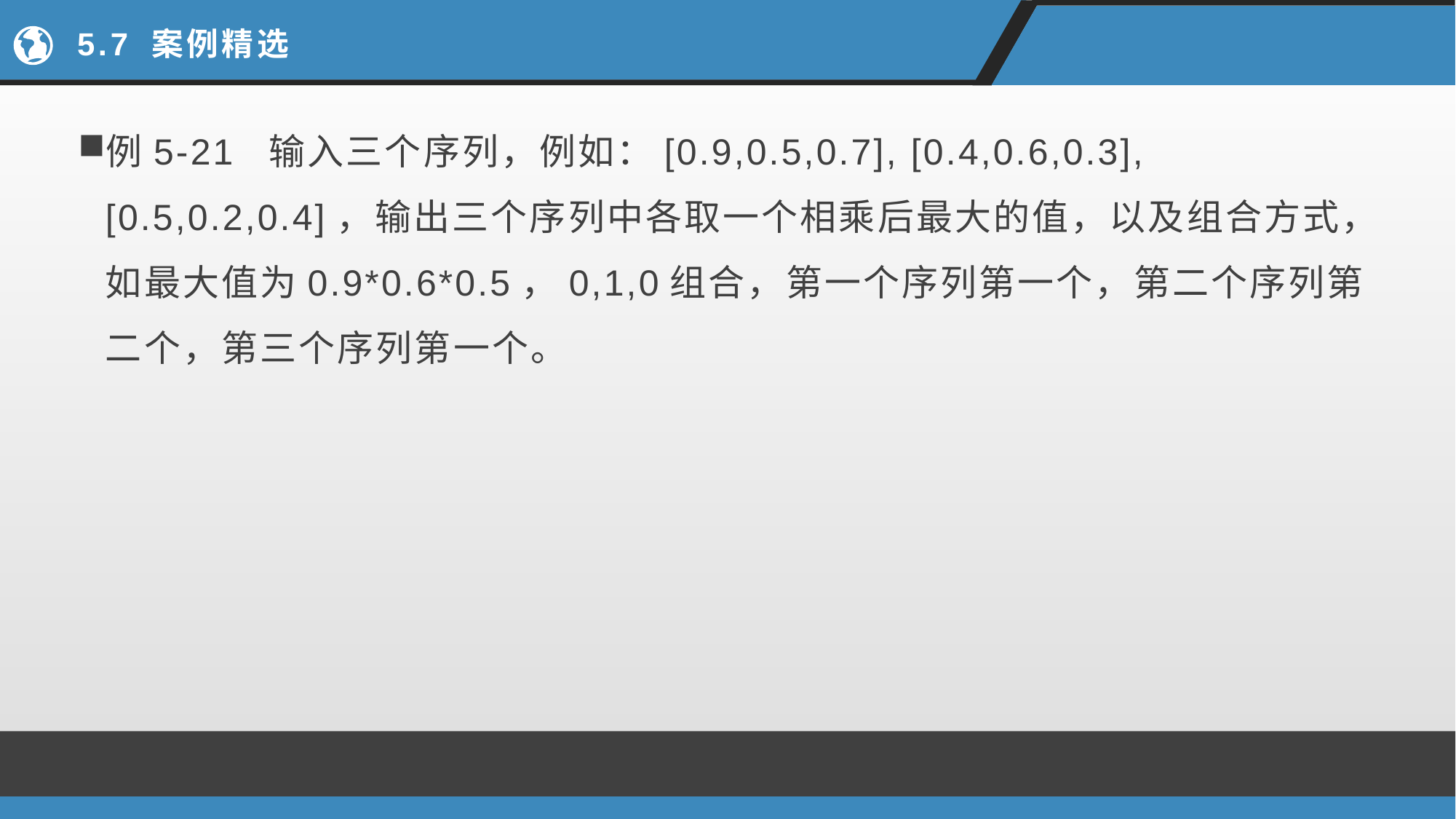

# 5.7 案例精选

例5-21  输入三个序列，例如：[0.9,0.5,0.7], [0.4,0.6,0.3], [0.5,0.2,0.4]，输出三个序列中各取一个相乘后最大的值，以及组合方式，如最大值为0.9*0.6*0.5，0,1,0组合，第一个序列第一个，第二个序列第二个，第三个序列第一个。